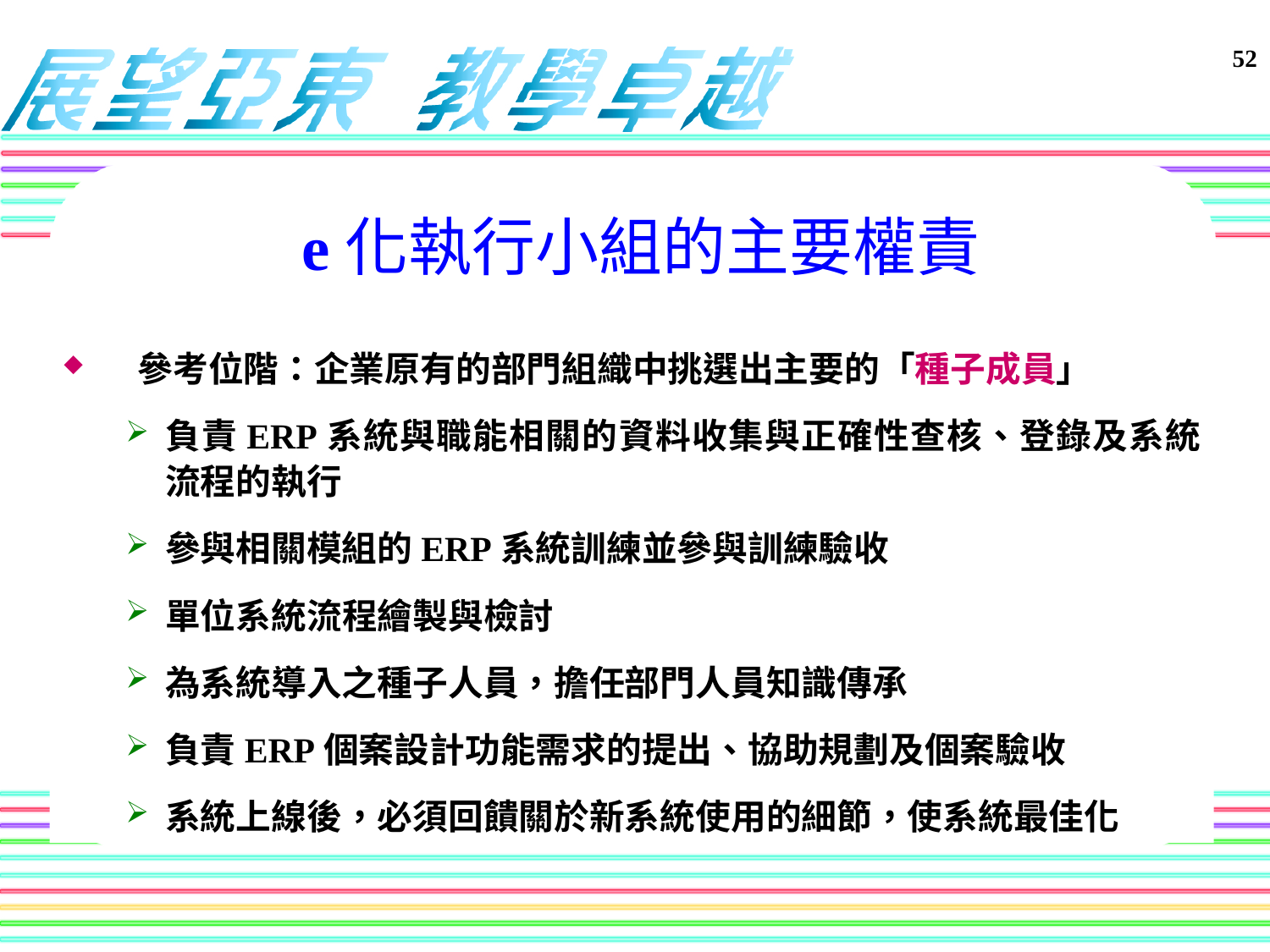

e化執行小組的主要權責
參考位階：企業原有的部門組織中挑選出主要的「種子成員」
負責ERP系統與職能相關的資料收集與正確性查核、登錄及系統流程的執行
參與相關模組的ERP系統訓練並參與訓練驗收
單位系統流程繪製與檢討
為系統導入之種子人員，擔任部門人員知識傳承
負責ERP個案設計功能需求的提出、協助規劃及個案驗收
系統上線後，必須回饋關於新系統使用的細節，使系統最佳化